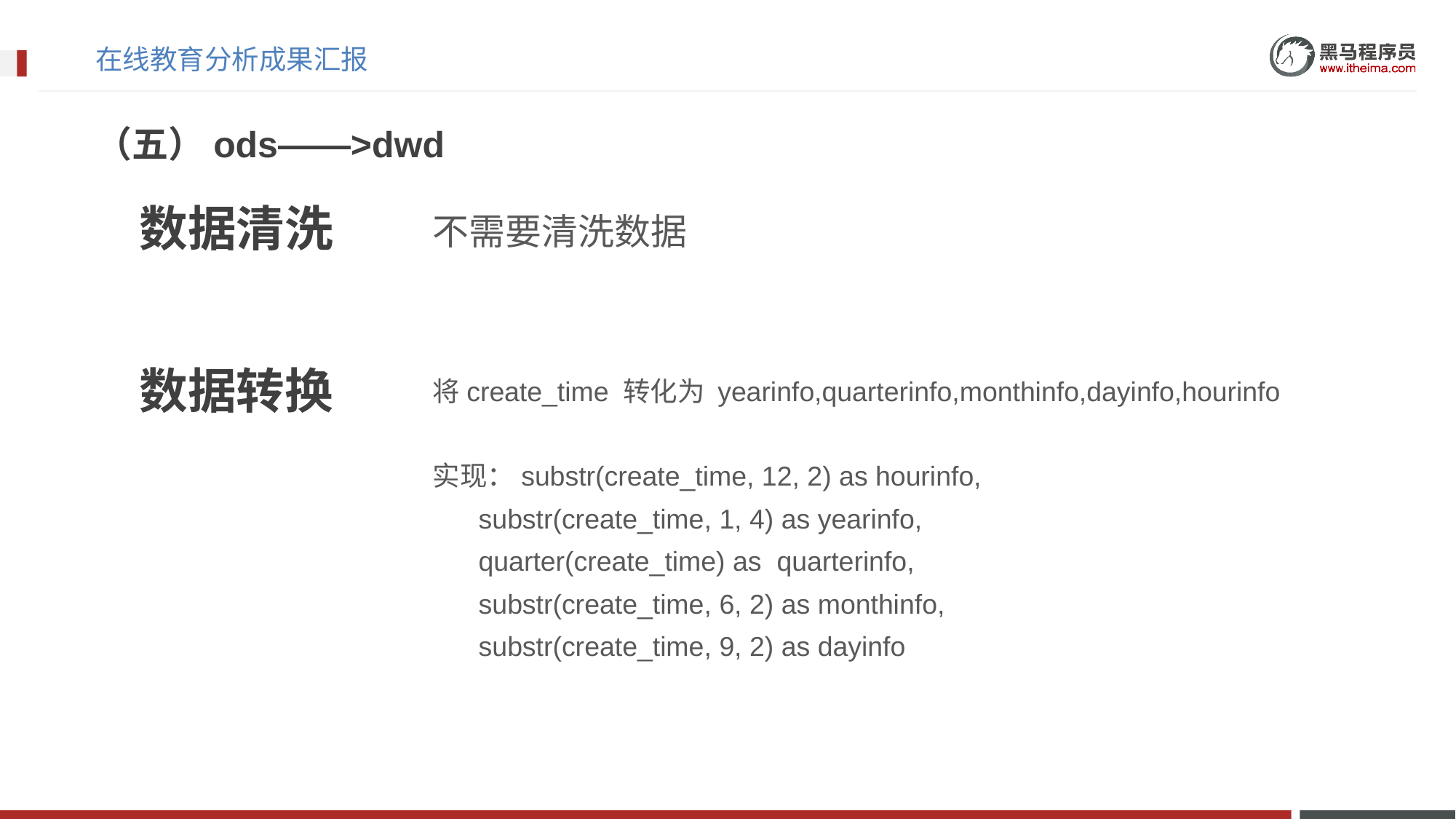

# 在线教育分析成果汇报
（五）ods——>dwd
不需要清洗数据
数据清洗
数据转换
将create_time 转化为 yearinfo,quarterinfo,monthinfo,dayinfo,hourinfo

实现：substr(create_time, 12, 2) as hourinfo,
      substr(create_time, 1, 4) as yearinfo,
      quarter(create_time) as  quarterinfo,
      substr(create_time, 6, 2) as monthinfo,
      substr(create_time, 9, 2) as dayinfo